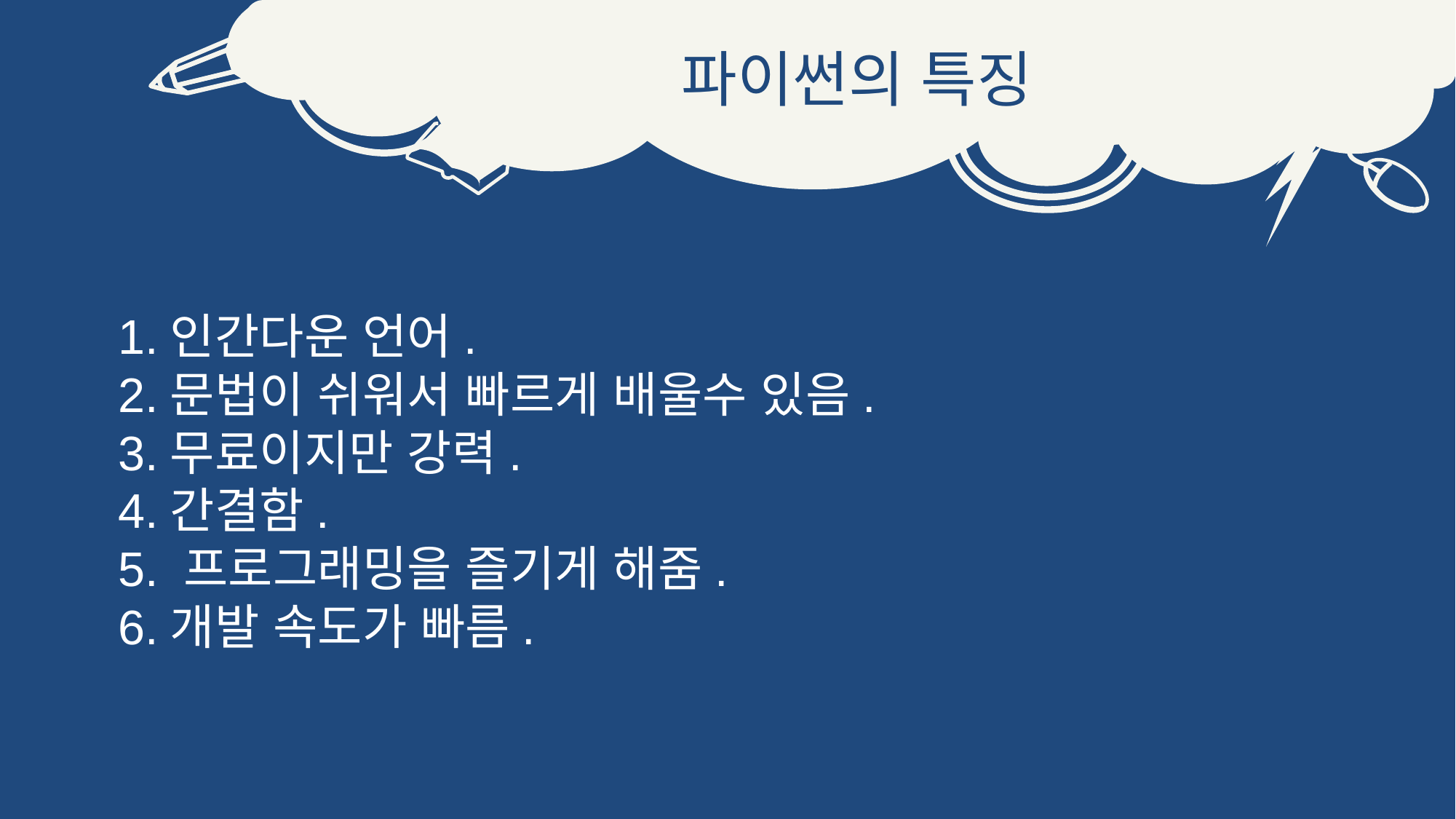

# 파이썬의 특징
1.인간다운 언어.
2.문법이 쉬워서 빠르게 배울수 있음.
3.무료이지만 강력.
4.간결함.
5. 프로그래밍을 즐기게 해줌.
6.개발 속도가 빠름.